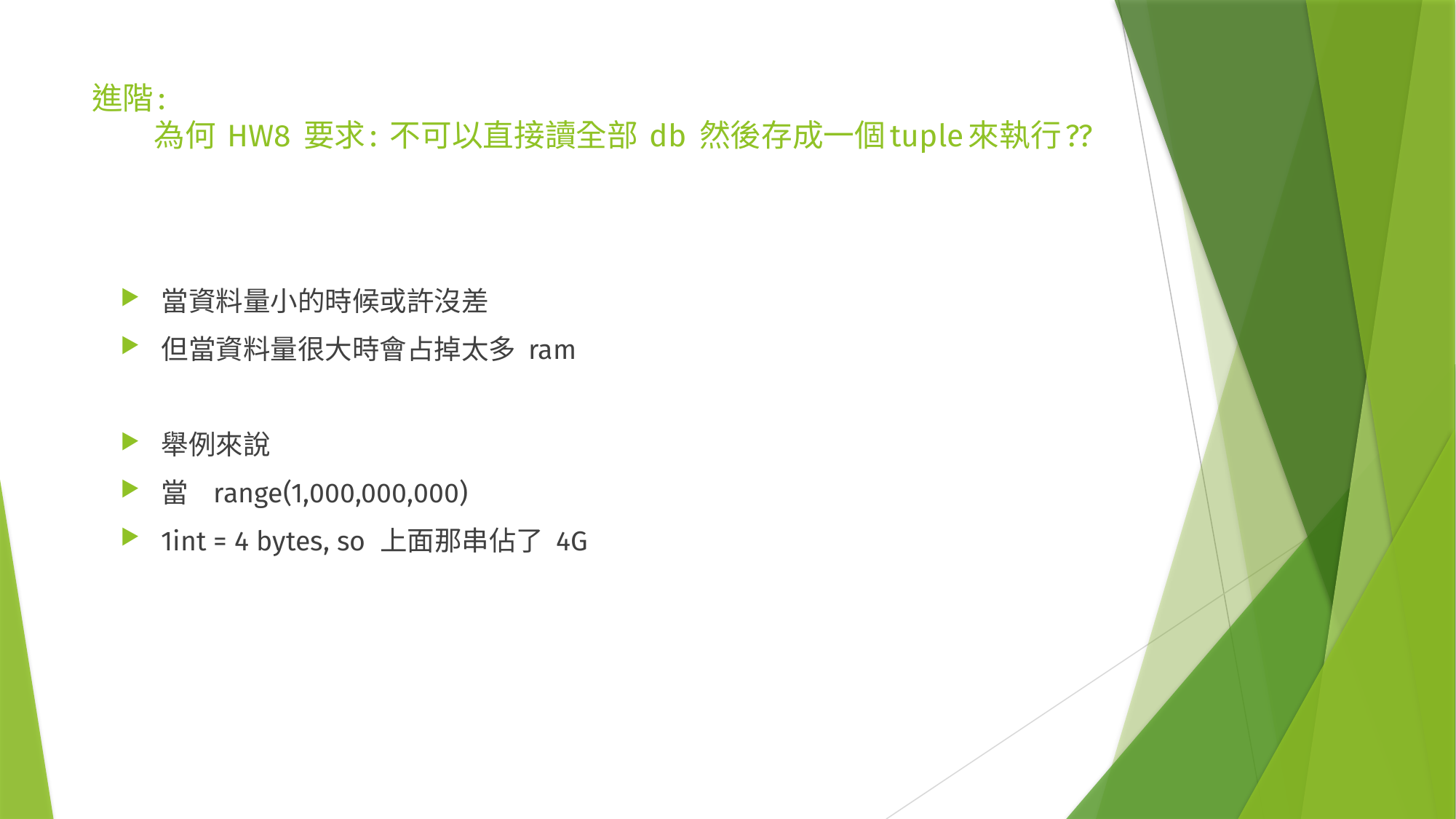

# 進階: 為何 HW8 要求: 不可以直接讀全部 db 然後存成一個tuple來執行??
當資料量小的時候或許沒差
但當資料量很大時會占掉太多 ram

舉例來說
當   range(1,000,000,000)
1int = 4 bytes, so 上面那串佔了 4G